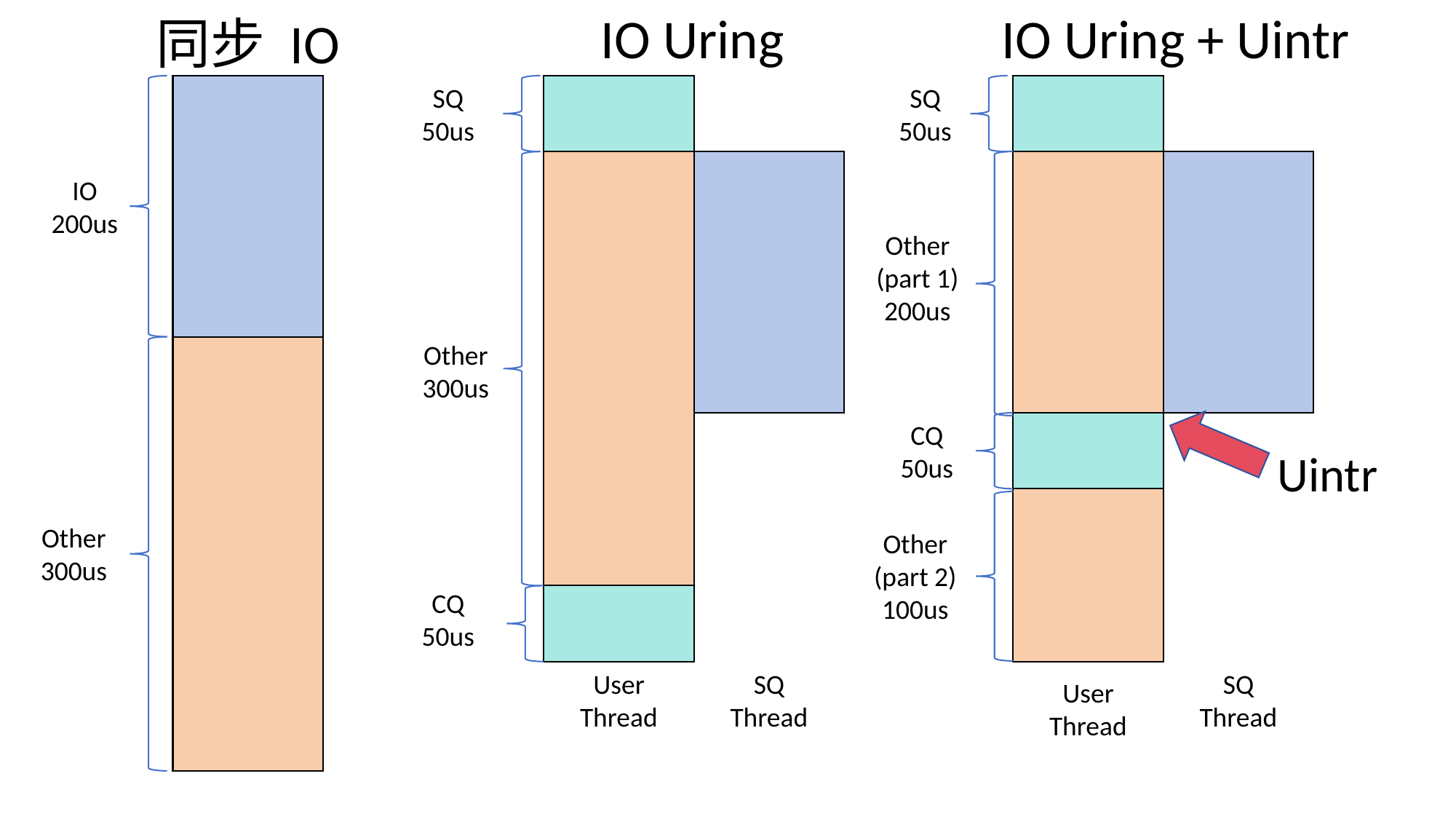

IO Uring
IO Uring + Uintr
同步 IO

SQ
50us

SQ
50us

IO
200us
Other
(part 1)
200us
Other
300us

CQ
50us

Uintr

Other
300us
Other
(part 2)
100us
CQ
50us

User
Thread
SQ
Thread
SQ
Thread
User
Thread